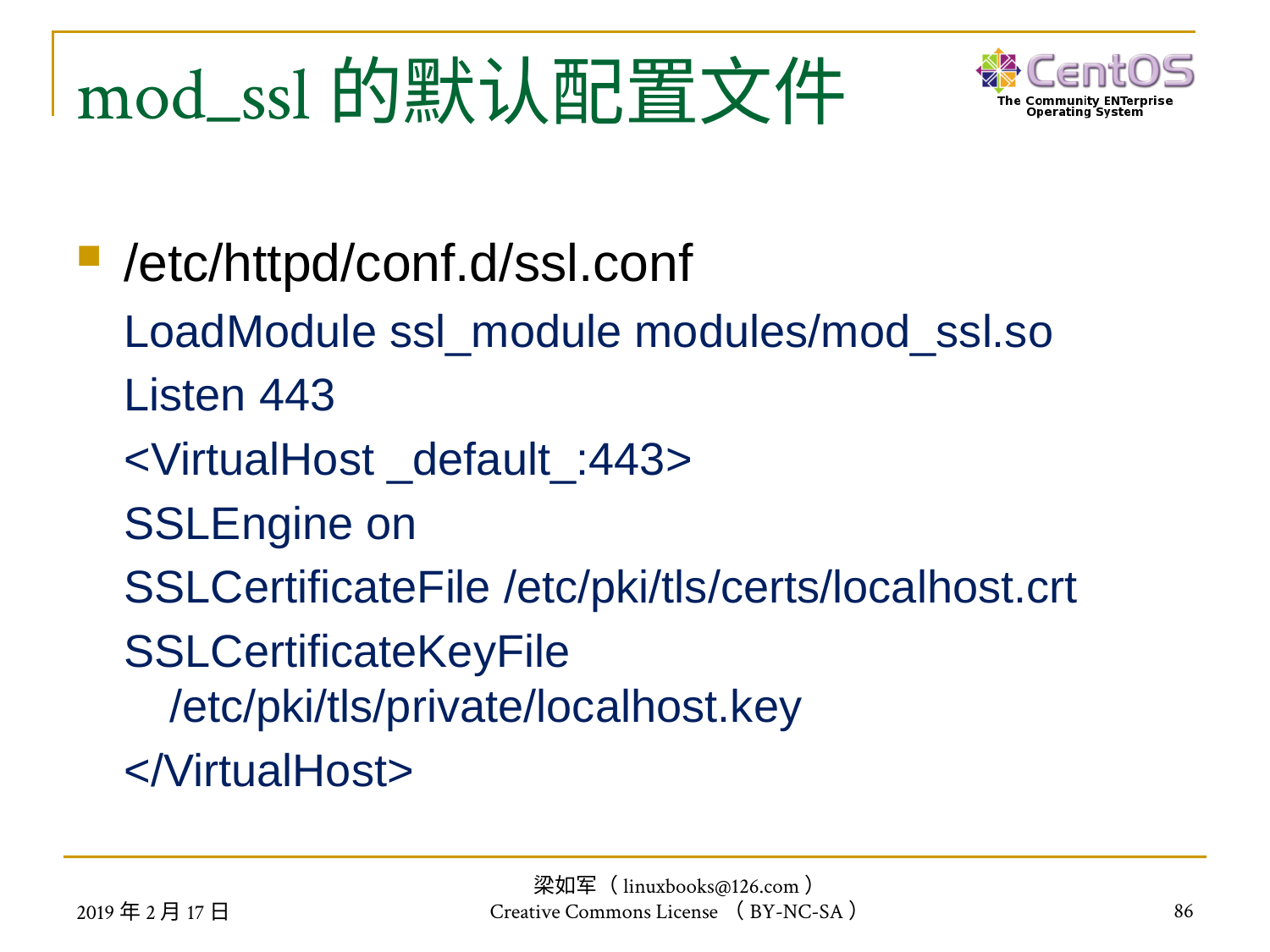

# mod_ssl的默认配置文件
/etc/httpd/conf.d/ssl.conf
LoadModule ssl_module modules/mod_ssl.so
Listen 443
<VirtualHost _default_:443>
SSLEngine on
SSLCertificateFile /etc/pki/tls/certs/localhost.crt
SSLCertificateKeyFile /etc/pki/tls/private/localhost.key
</VirtualHost>

梁如军（linuxbooks@126.com）
Creative Commons License（BY-NC-SA）
2019年2月17日
86